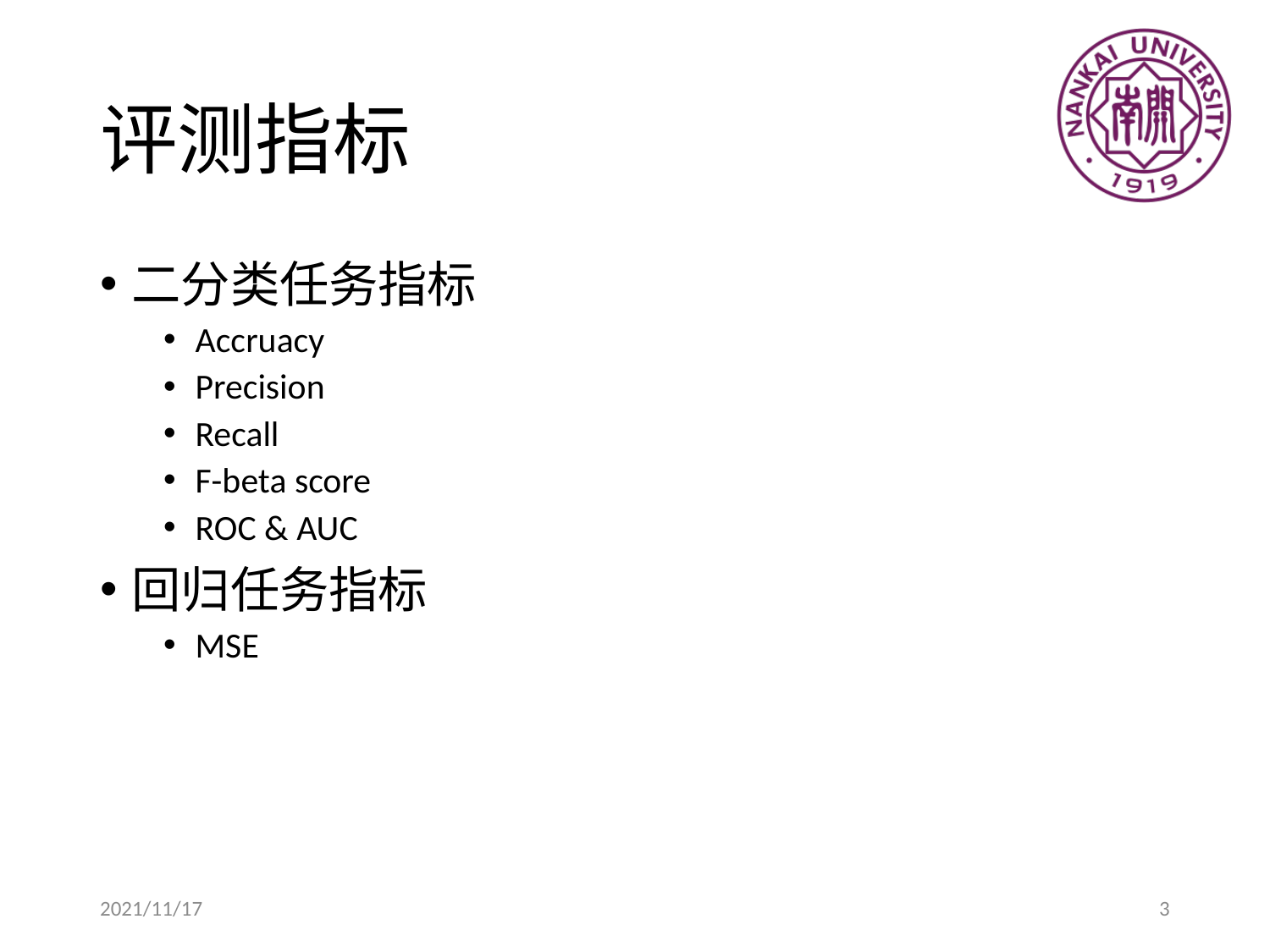

# 评测指标
二分类任务指标
Accruacy
Precision
Recall
F-beta score
ROC & AUC
回归任务指标
MSE
2021/11/17
3